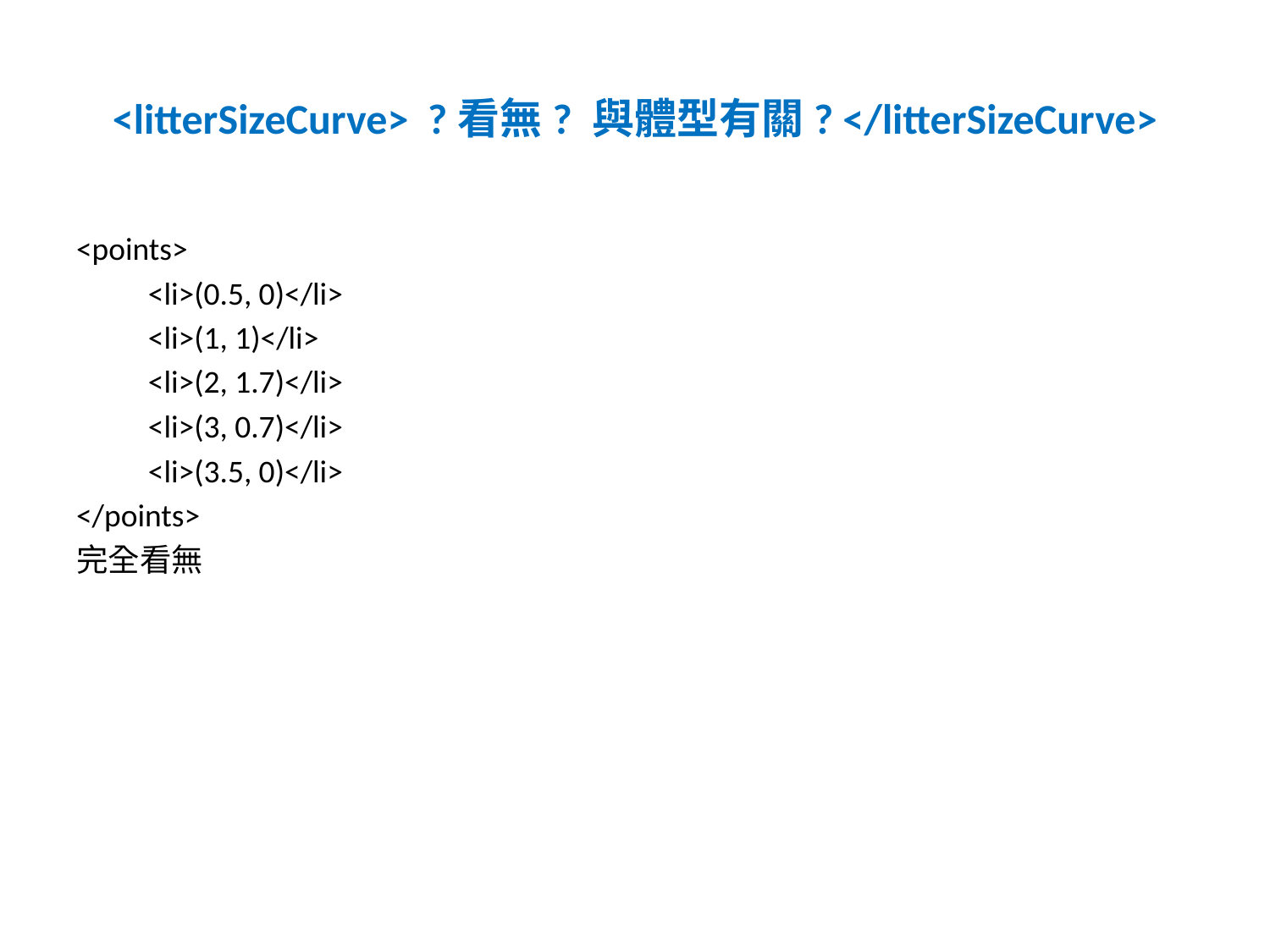

# <litterSizeCurve>  ?看無? 與體型有關? </litterSizeCurve>
<points>
          <li>(0.5, 0)</li>
          <li>(1, 1)</li>
          <li>(2, 1.7)</li>
          <li>(3, 0.7)</li>
          <li>(3.5, 0)</li>
</points>
完全看無